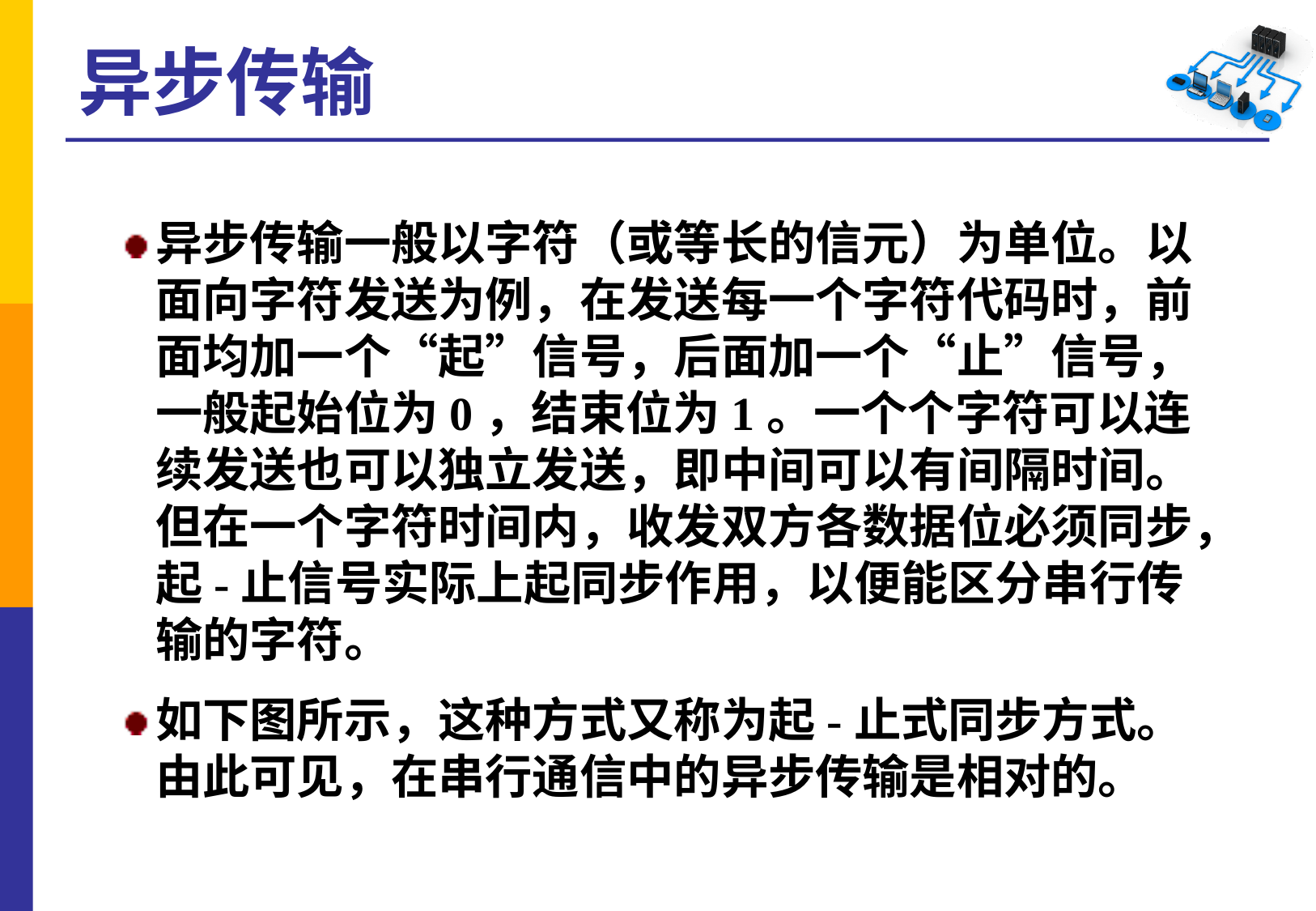

# 异步传输
异步传输一般以字符（或等长的信元）为单位。以面向字符发送为例，在发送每一个字符代码时，前面均加一个“起”信号，后面加一个“止”信号，一般起始位为0，结束位为1。一个个字符可以连续发送也可以独立发送，即中间可以有间隔时间。但在一个字符时间内，收发双方各数据位必须同步，起-止信号实际上起同步作用，以便能区分串行传输的字符。
如下图所示，这种方式又称为起-止式同步方式。由此可见，在串行通信中的异步传输是相对的。